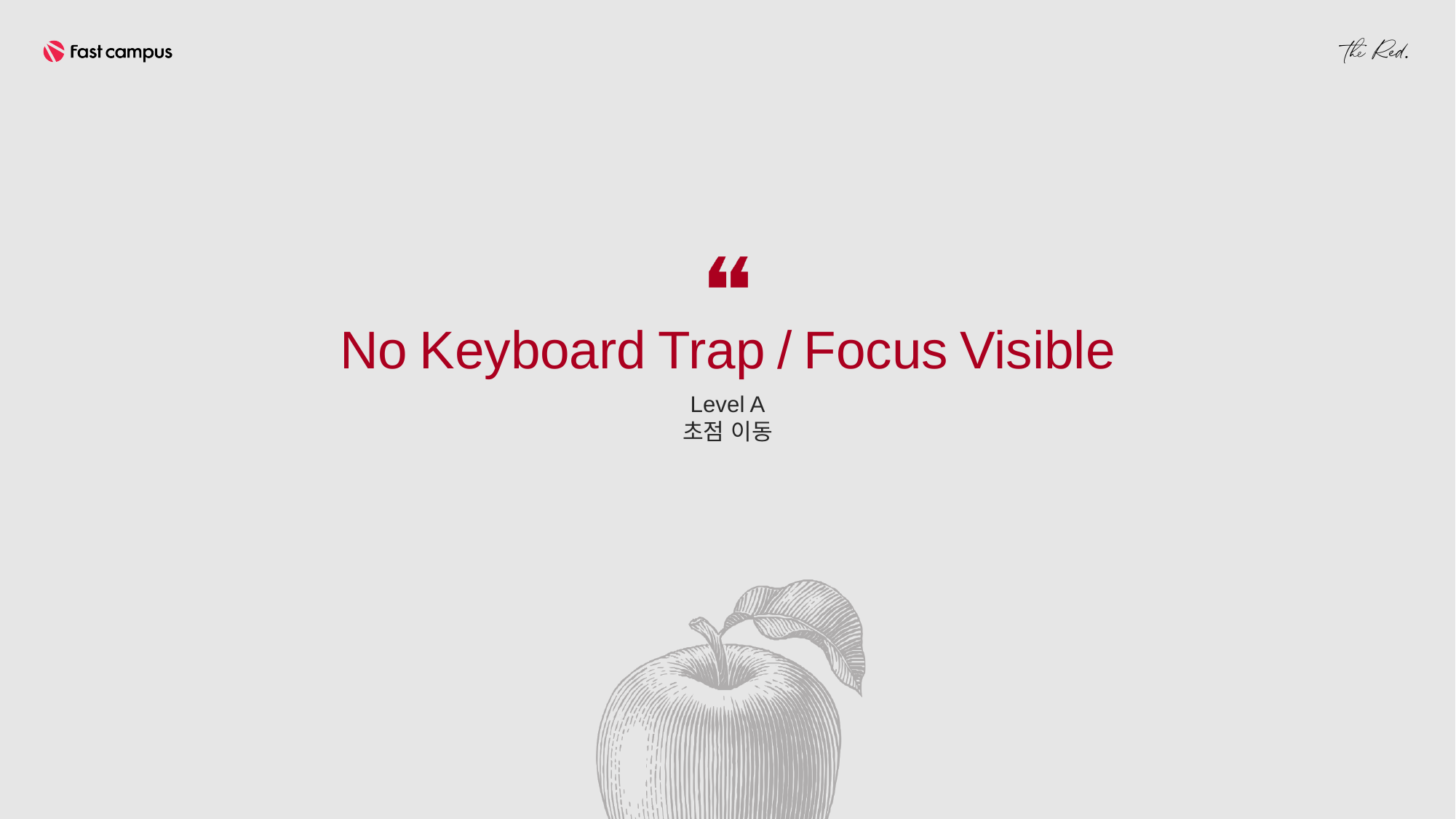

No Keyboard Trap / Focus Visible
Level A
초점 이동